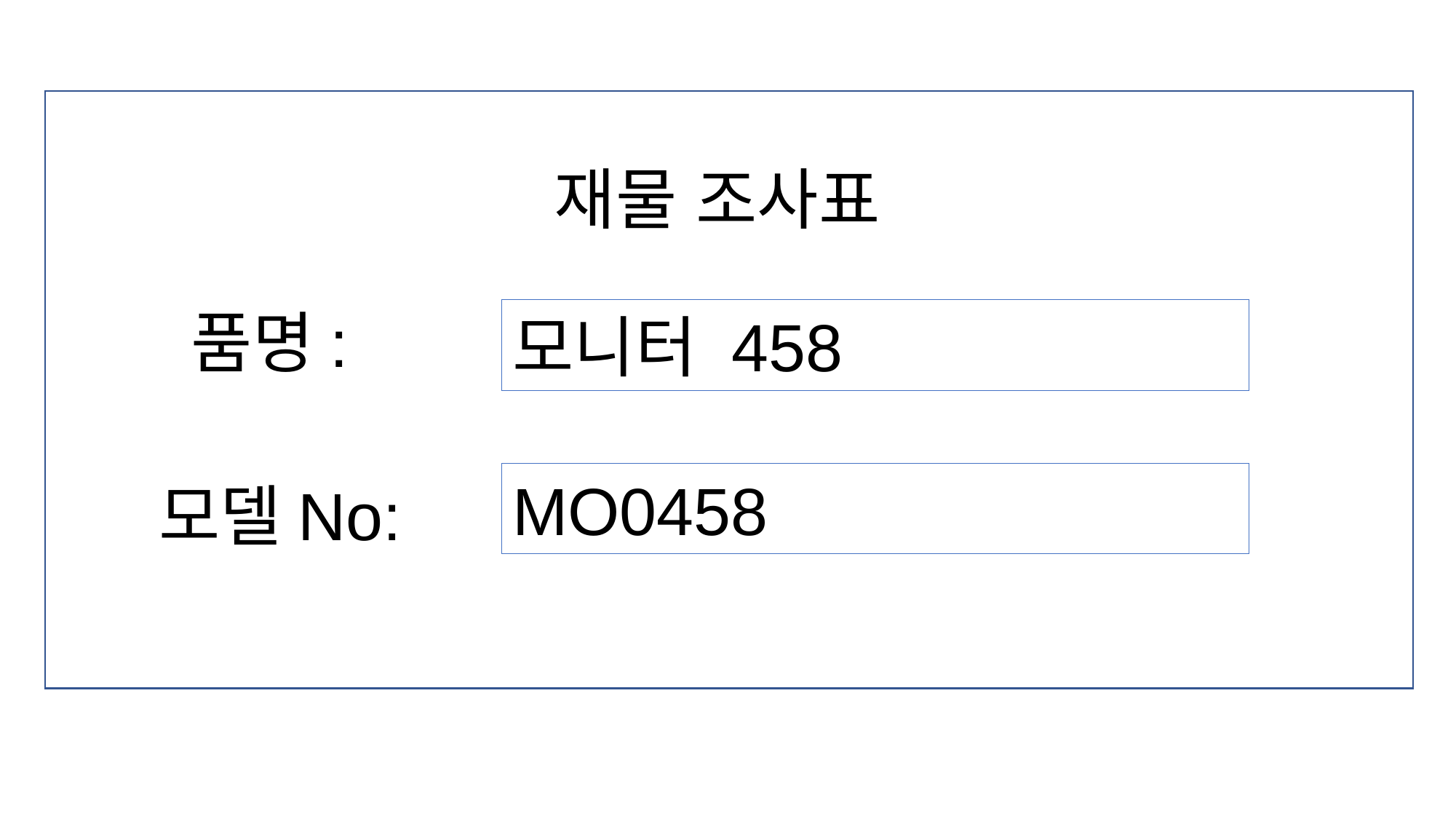

재물 조사표
품명:
모니터 458
MO0458
모델No: